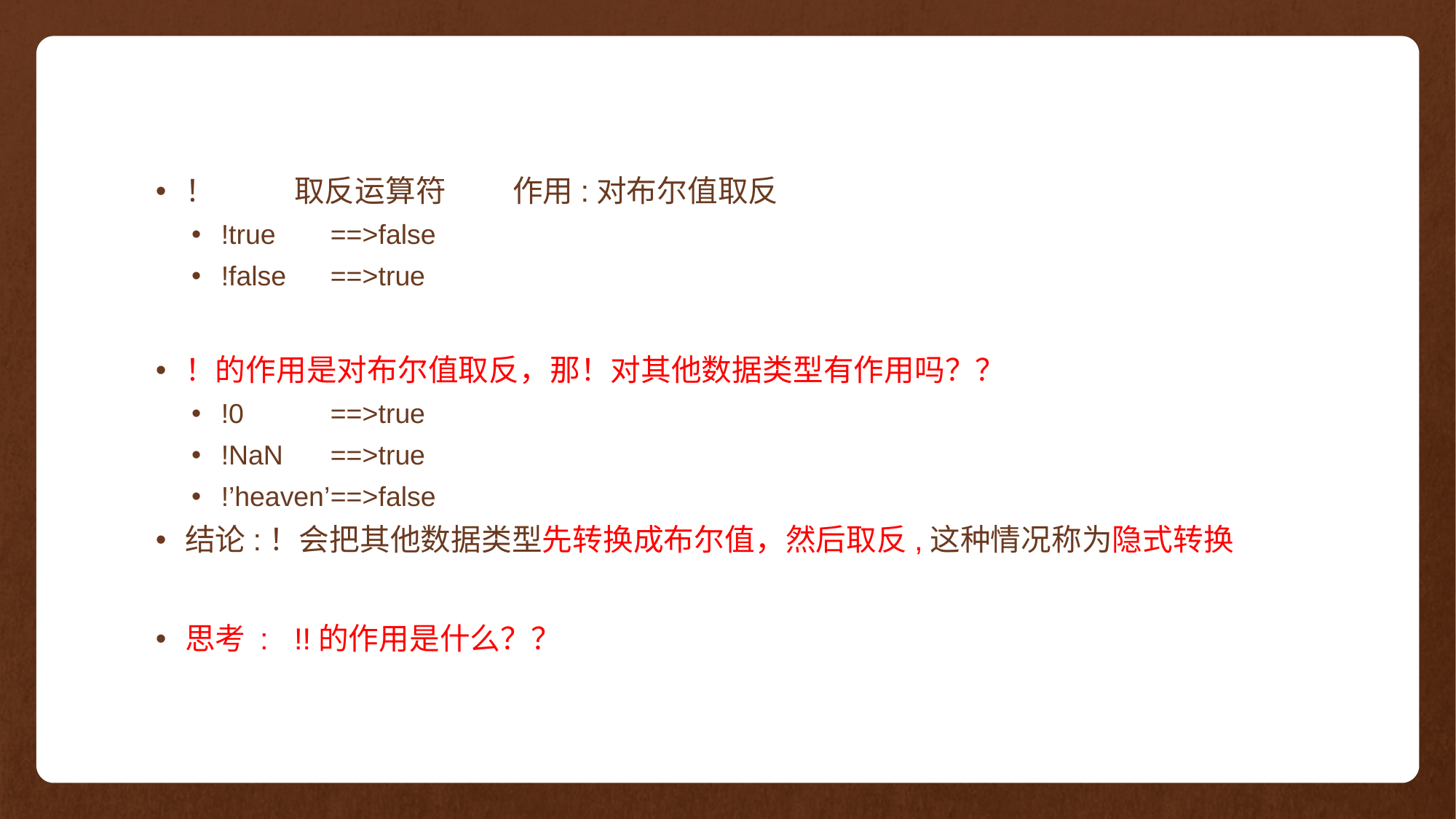

！	取反运算符	作用:对布尔值取反
!true	==>false
!false	==>true

！的作用是对布尔值取反，那！对其他数据类型有作用吗？？
!0	==>true
!NaN	==>true
!’heaven’	==>false
结论:！会把其他数据类型先转换成布尔值，然后取反,这种情况称为隐式转换

思考 :	!!的作用是什么？？